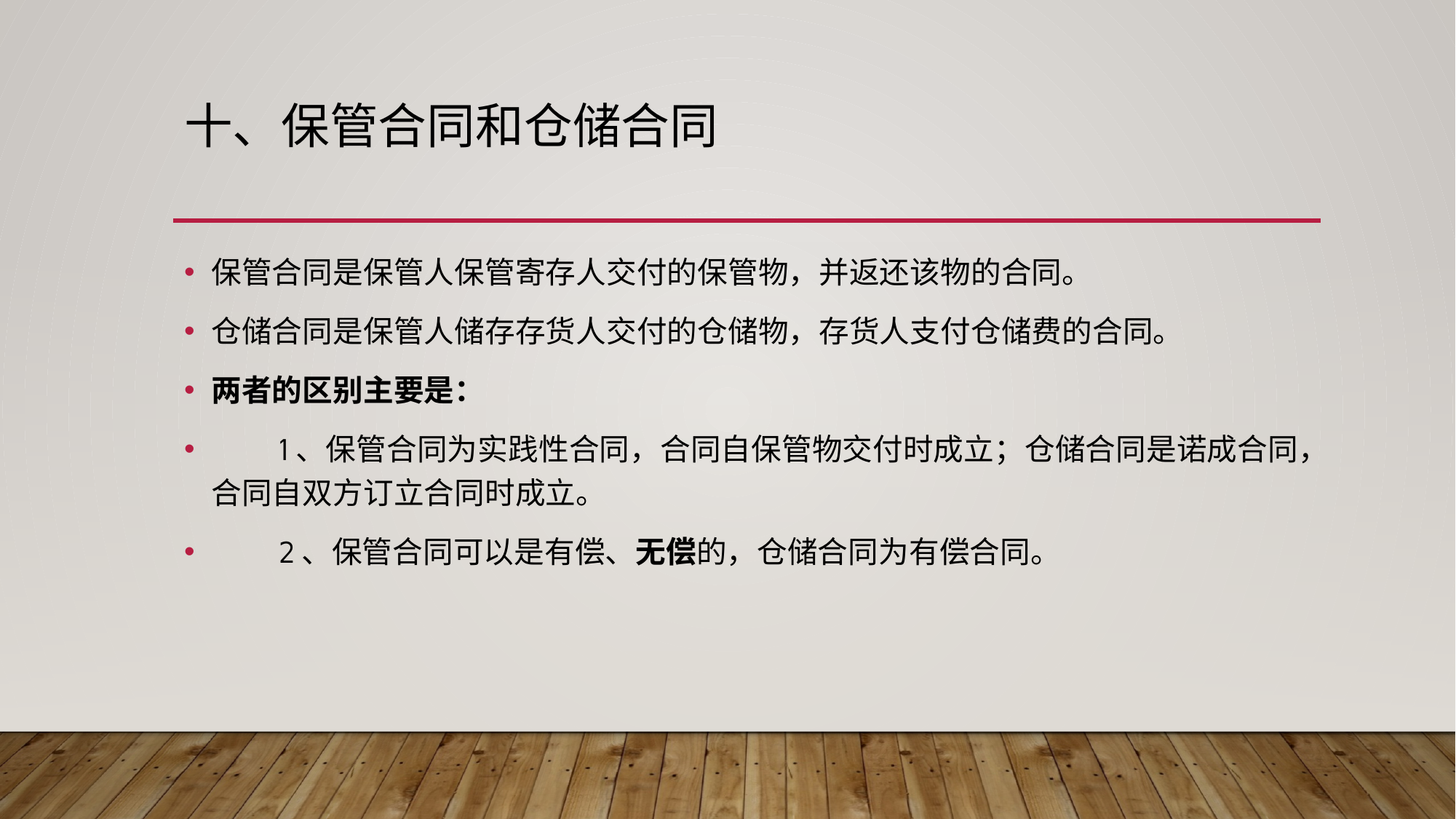

# 十、保管合同和仓储合同
保管合同是保管人保管寄存人交付的保管物，并返还该物的合同。
仓储合同是保管人储存存货人交付的仓储物，存货人支付仓储费的合同。
两者的区别主要是：
　　1、保管合同为实践性合同，合同自保管物交付时成立；仓储合同是诺成合同，合同自双方订立合同时成立。
　　2、保管合同可以是有偿、无偿的，仓储合同为有偿合同。